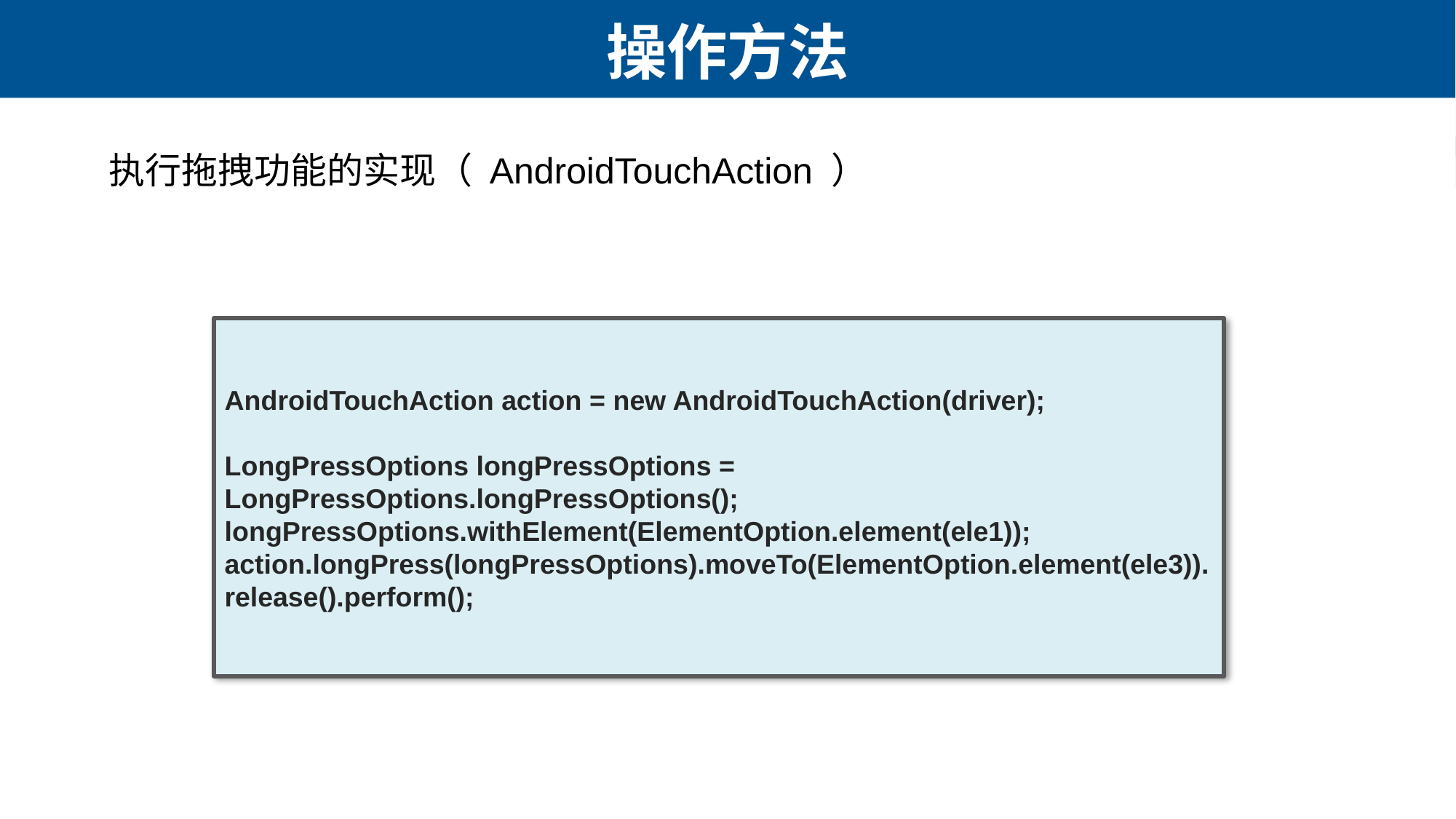

# 操作方法
执行拖拽功能的实现（ AndroidTouchAction ）
AndroidTouchAction action = new AndroidTouchAction(driver);

LongPressOptions longPressOptions = LongPressOptions.longPressOptions();
longPressOptions.withElement(ElementOption.element(ele1));
action.longPress(longPressOptions).moveTo(ElementOption.element(ele3)).release().perform();